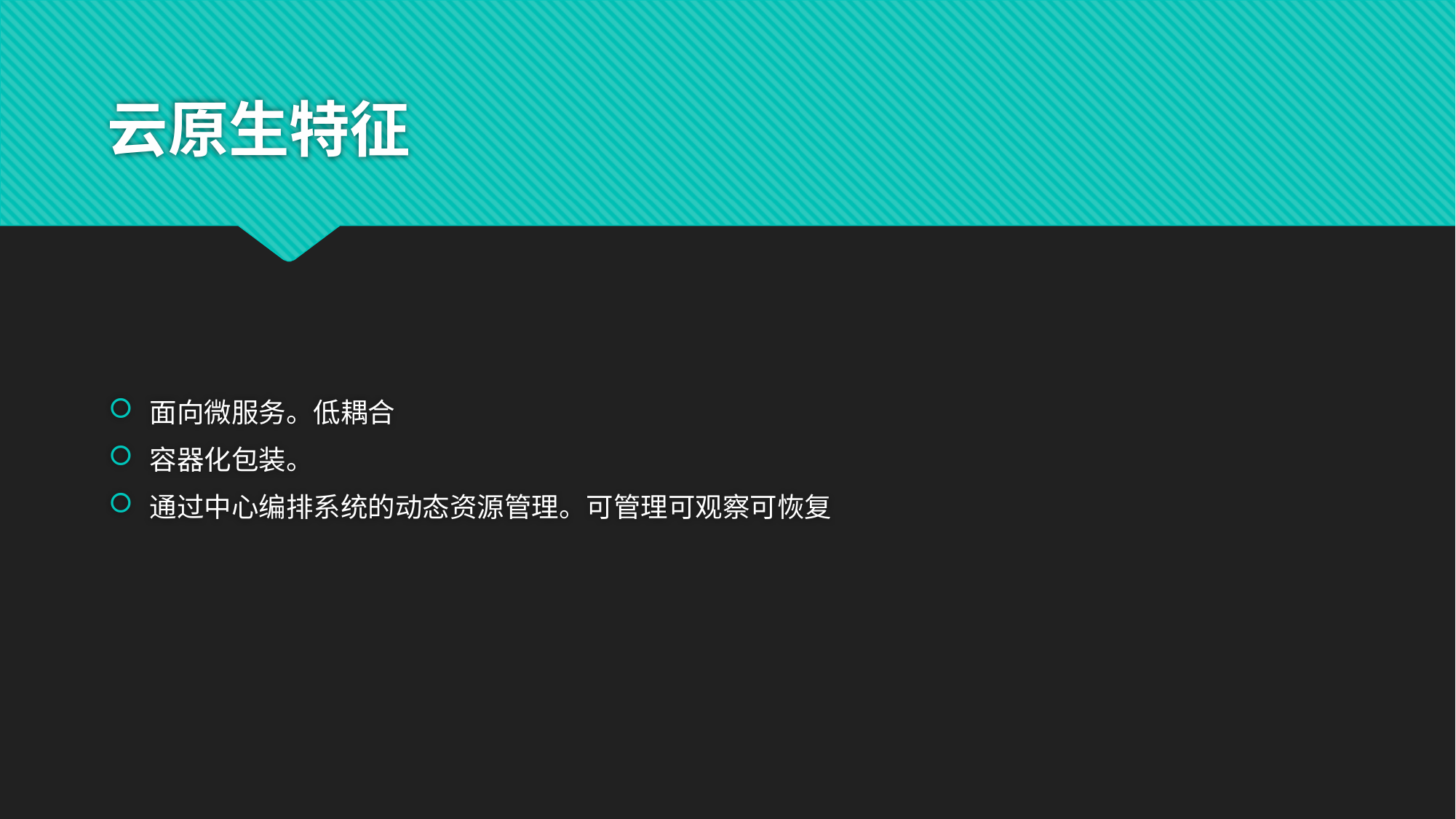

# 云原生特征
面向微服务。低耦合
容器化包装。
通过中心编排系统的动态资源管理。可管理可观察可恢复